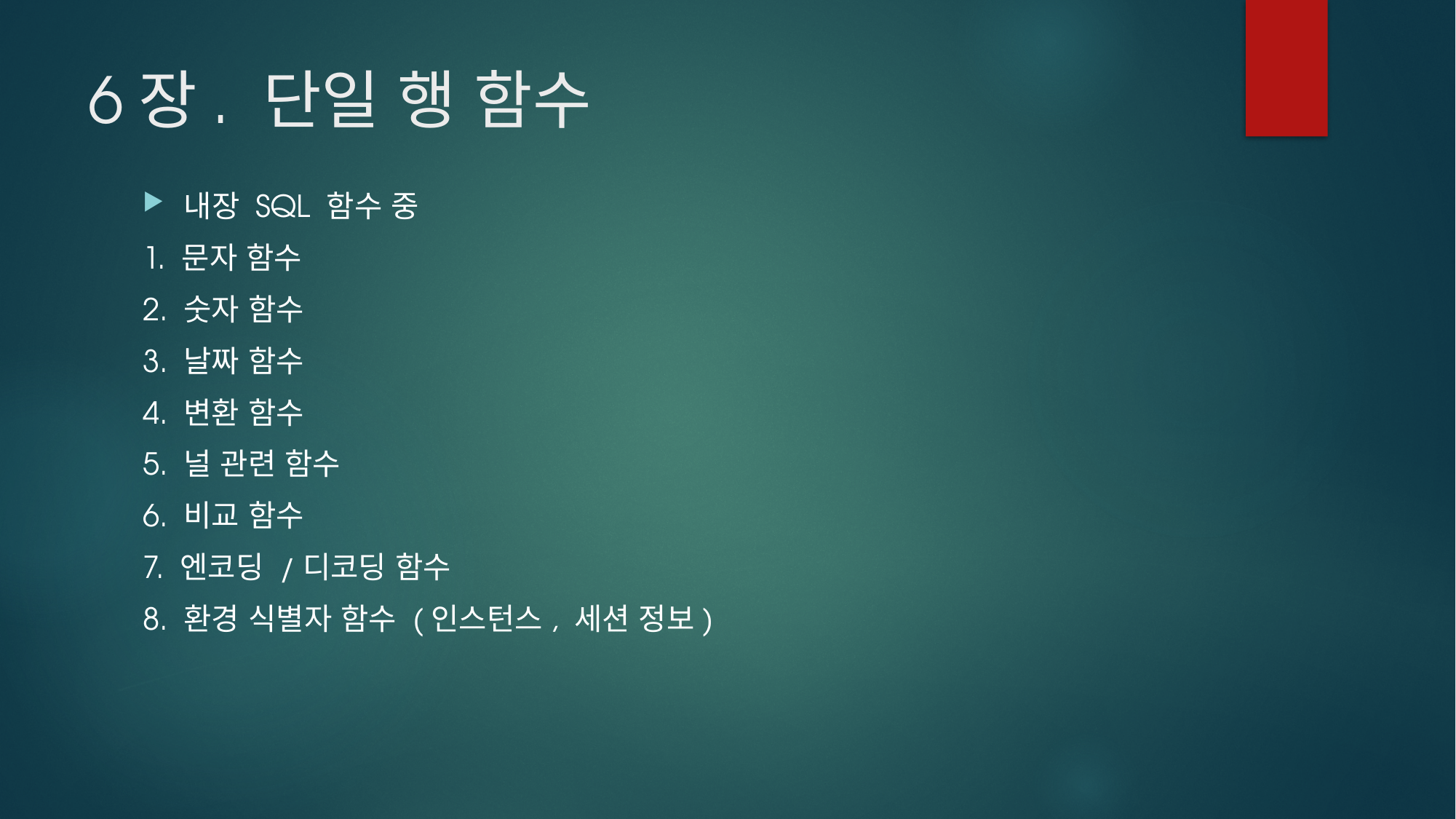

# 6장. 단일 행 함수
내장 SQL 함수 중
1. 문자 함수
2. 숫자 함수
3. 날짜 함수
4. 변환 함수
5. 널 관련 함수
6. 비교 함수
7. 엔코딩 /디코딩 함수
8. 환경 식별자 함수 (인스턴스, 세션 정보)